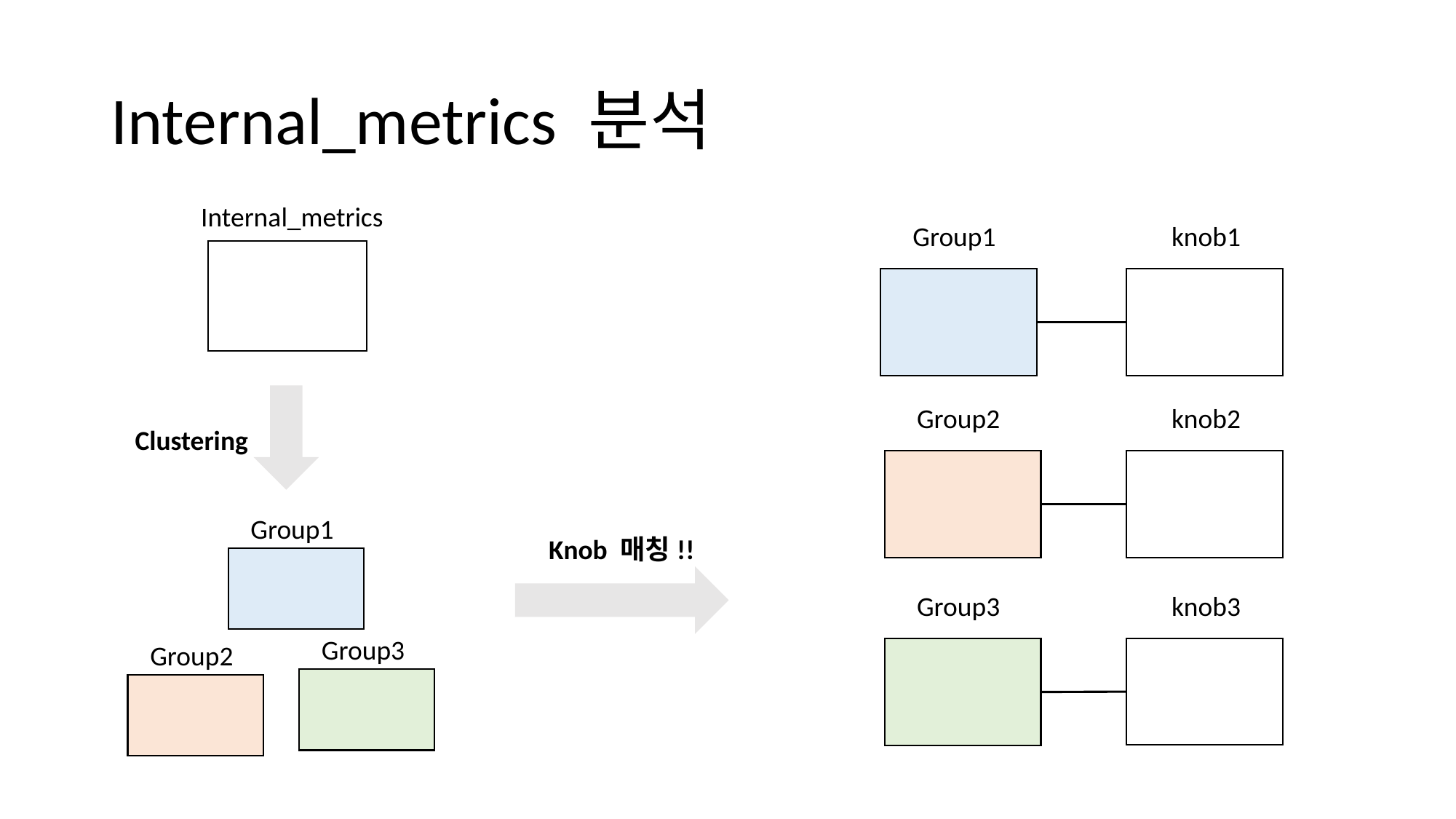

# Internal_metrics 분석
Internal_metrics

Group1

knob1

Clustering
Group2

knob2

Group1

Group3
Group2

Knob 매칭!!

knob3

Group3